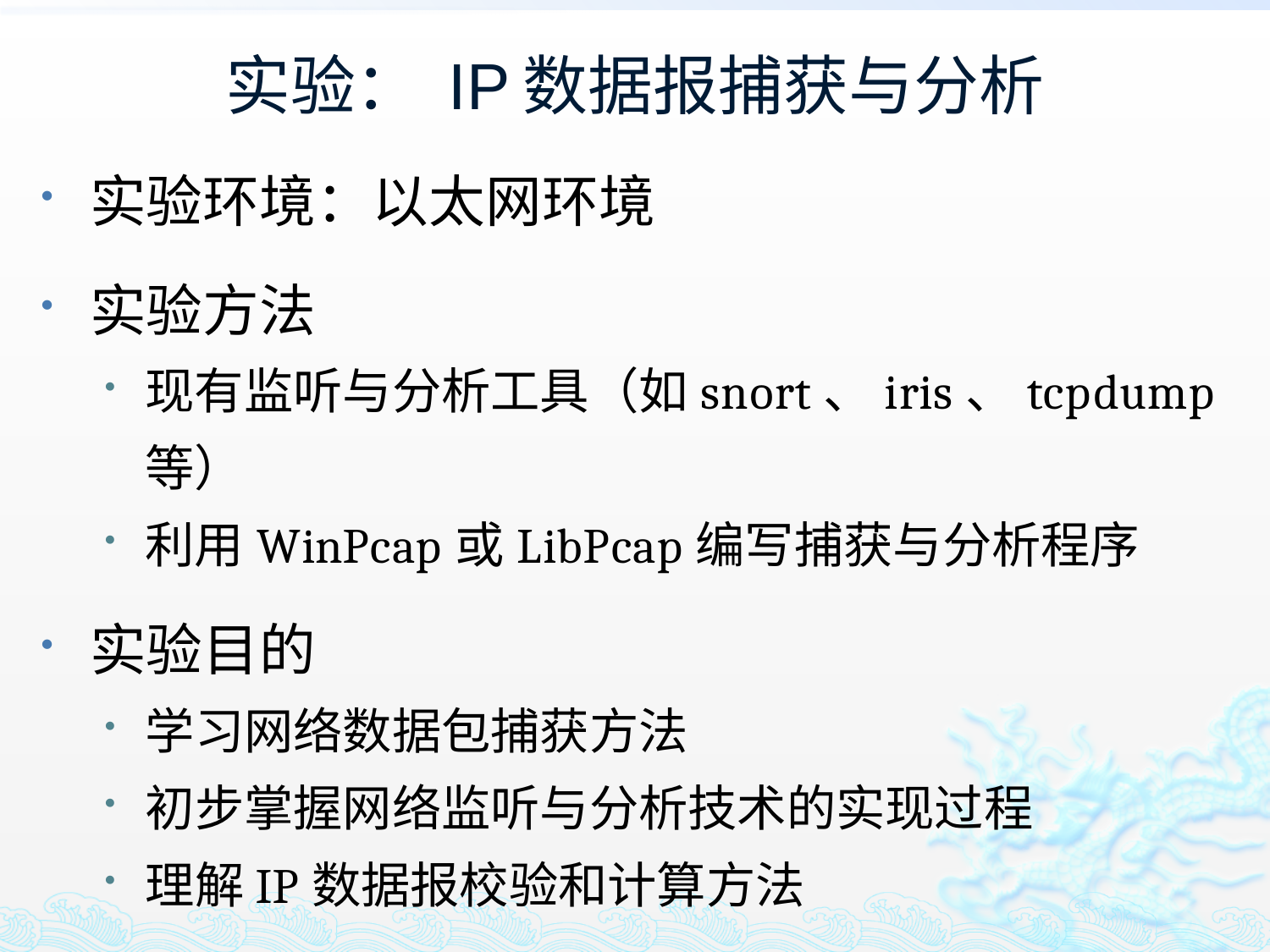

# 实验： IP数据报捕获与分析
实验环境：以太网环境
实验方法
现有监听与分析工具（如snort、iris、tcpdump等）
利用WinPcap或LibPcap编写捕获与分析程序
实验目的
学习网络数据包捕获方法
初步掌握网络监听与分析技术的实现过程
理解IP数据报校验和计算方法